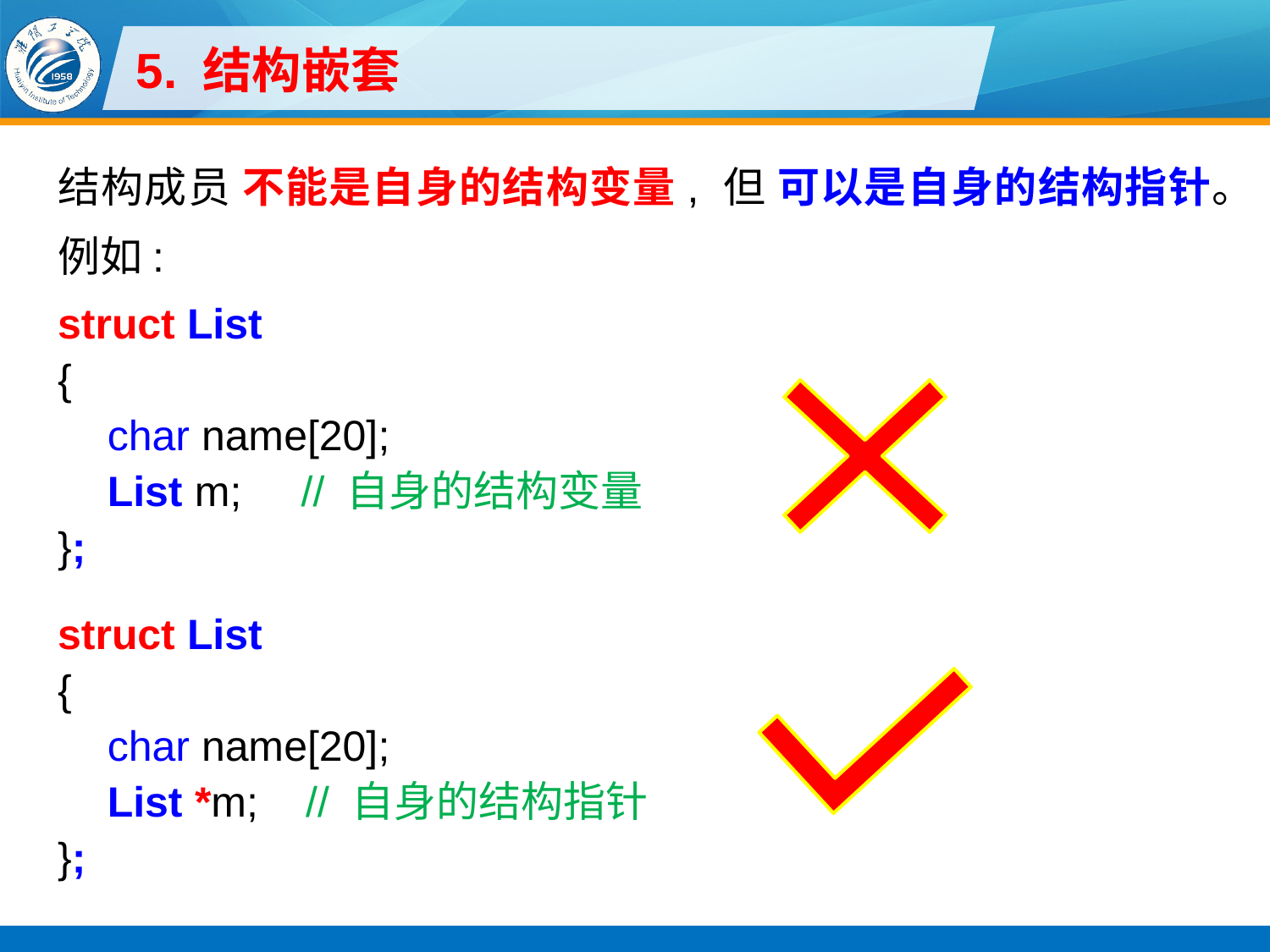

# 5. 结构嵌套
结构成员 不能是自身的结构变量, 但 可以是自身的结构指针。
例如:
struct List
{
char name[20];
List m;     // 自身的结构变量
};
struct List
{
char name[20];
List *m;    // 自身的结构指针
};